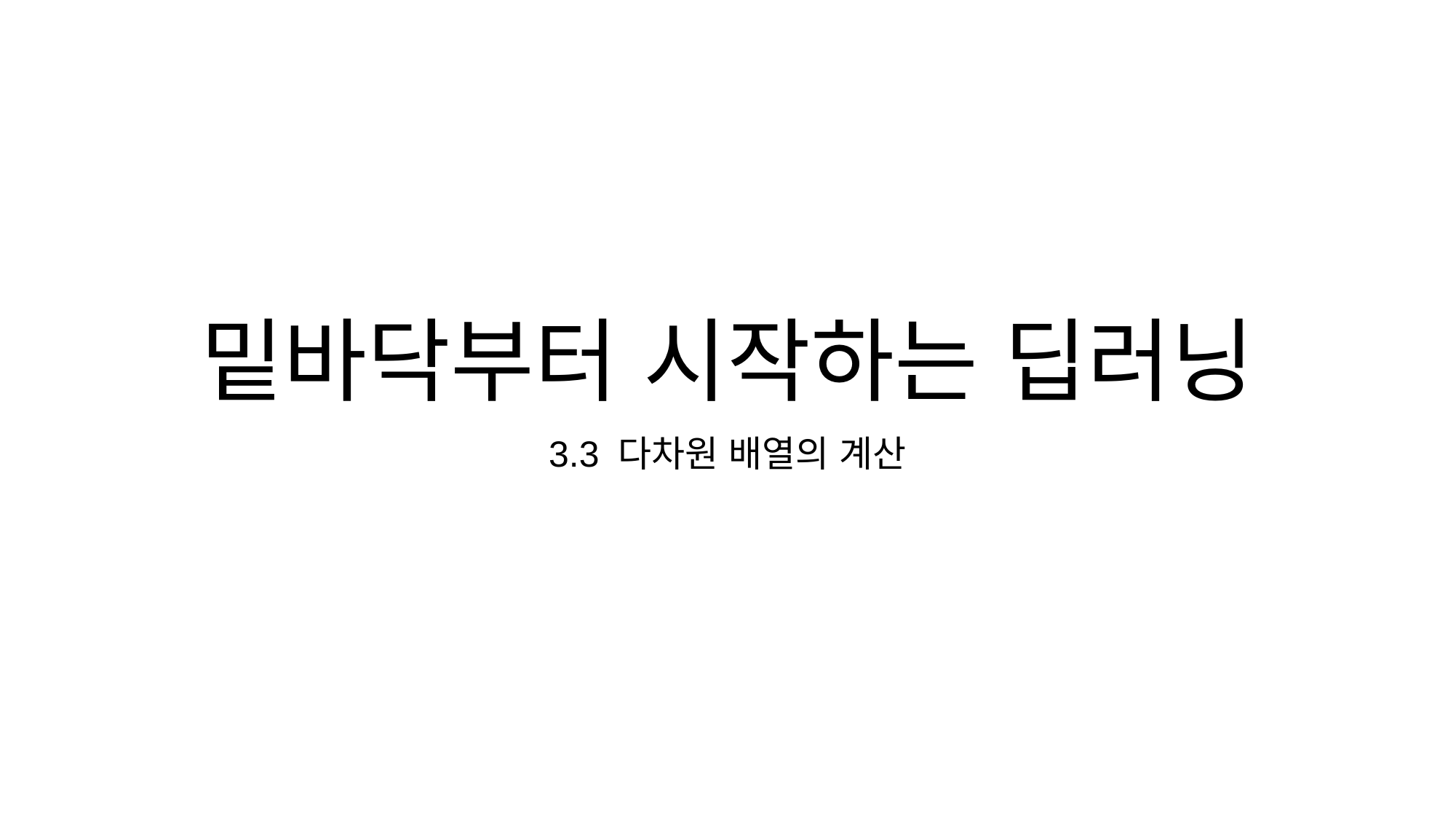

# 밑바닥부터 시작하는 딥러닝
3.3 다차원 배열의 계산